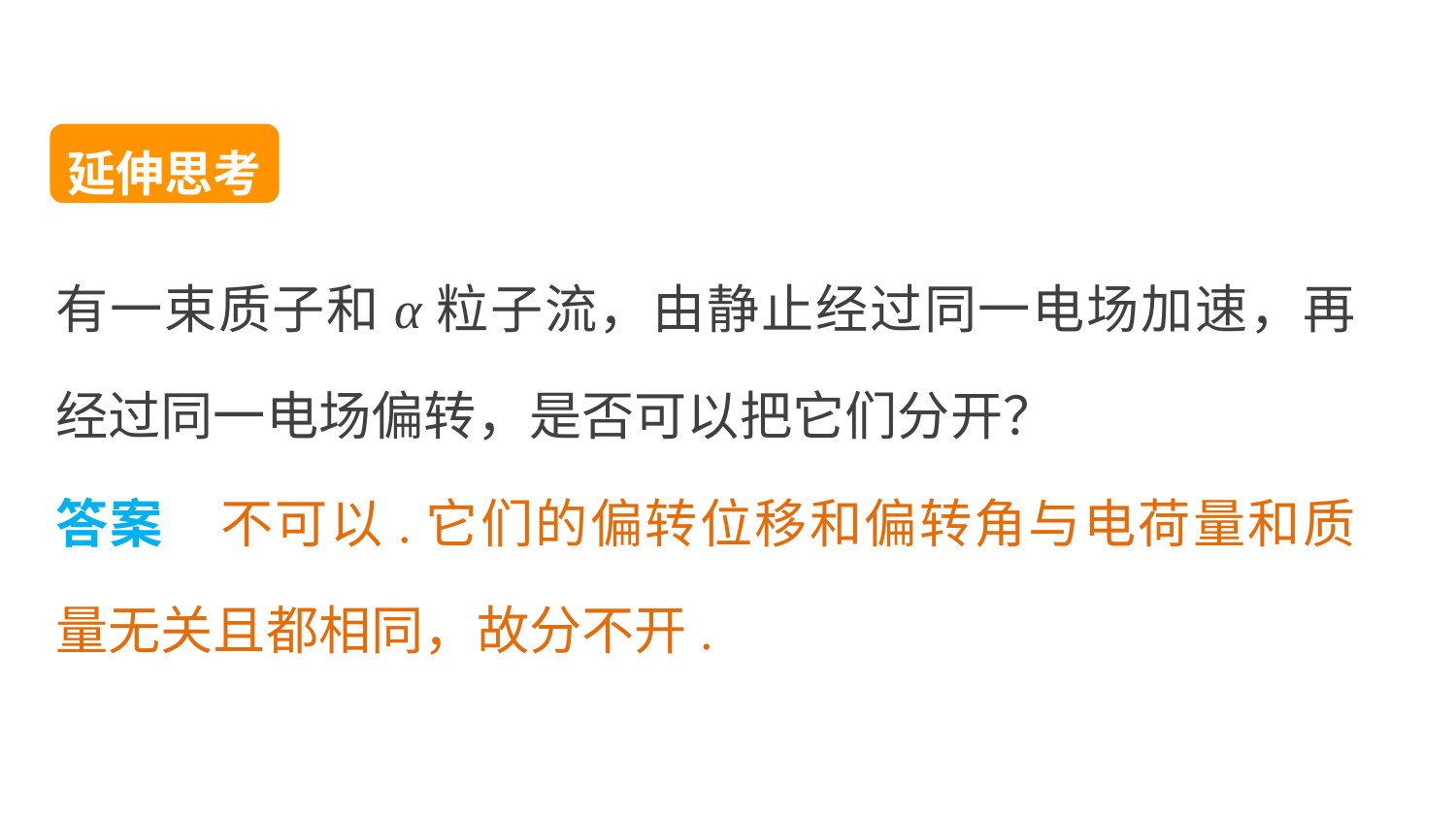

延伸思考
有一束质子和α粒子流，由静止经过同一电场加速，再经过同一电场偏转，是否可以把它们分开？
答案　不可以.它们的偏转位移和偏转角与电荷量和质量无关且都相同，故分不开.